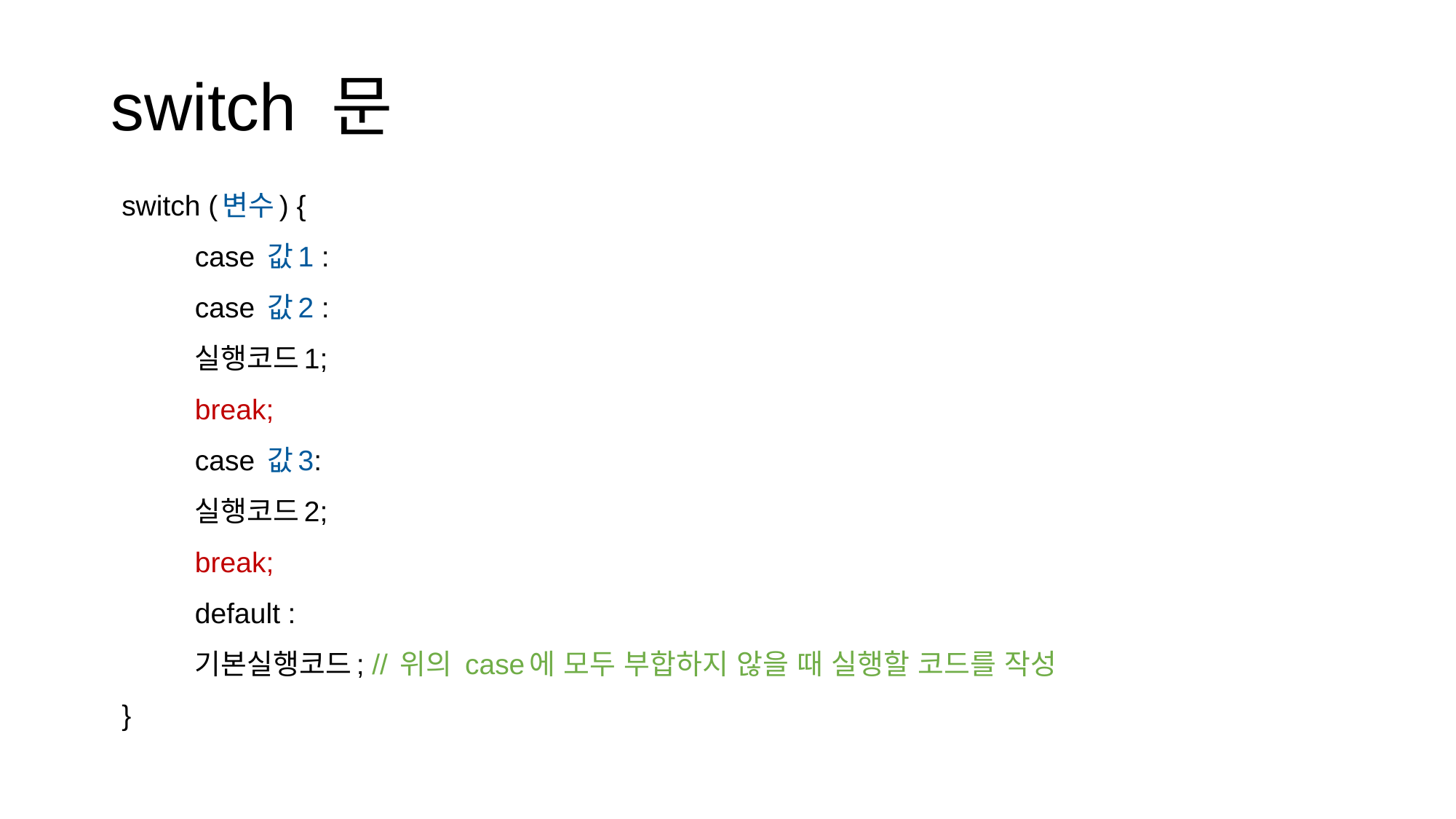

# switch 문
switch (변수) {
	case 값1 :
	case 값2 :
		실행코드1;
		break;
	case 값3:
		실행코드2;
		break;
	default :
		기본실행코드; // 위의 case에 모두 부합하지 않을 때 실행할 코드를 작성
}